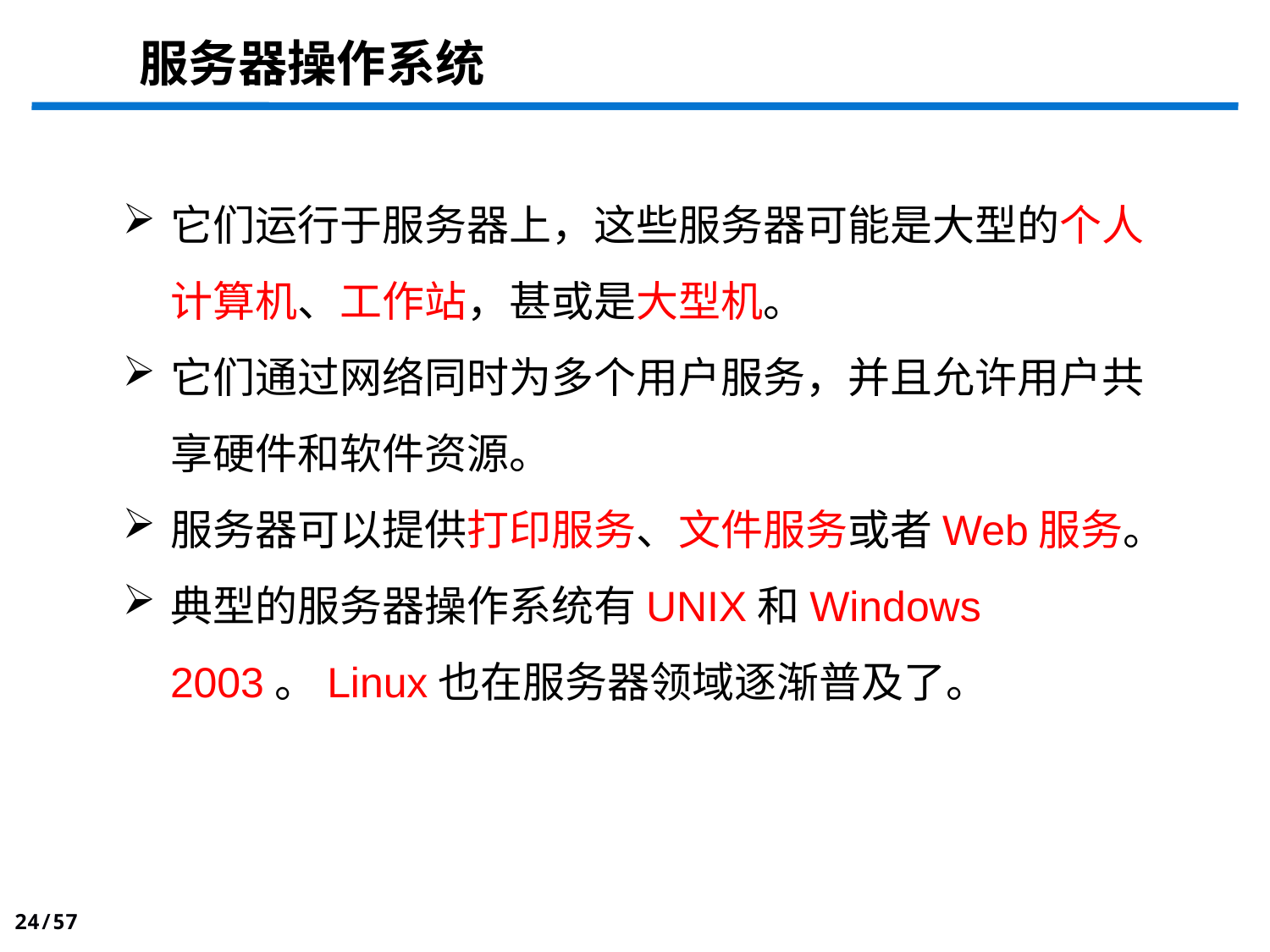

# 服务器操作系统
它们运行于服务器上，这些服务器可能是大型的个人计算机、工作站，甚或是大型机。
它们通过网络同时为多个用户服务，并且允许用户共享硬件和软件资源。
服务器可以提供打印服务、文件服务或者Web服务。
典型的服务器操作系统有UNIX和Windows 2003。Linux也在服务器领域逐渐普及了。